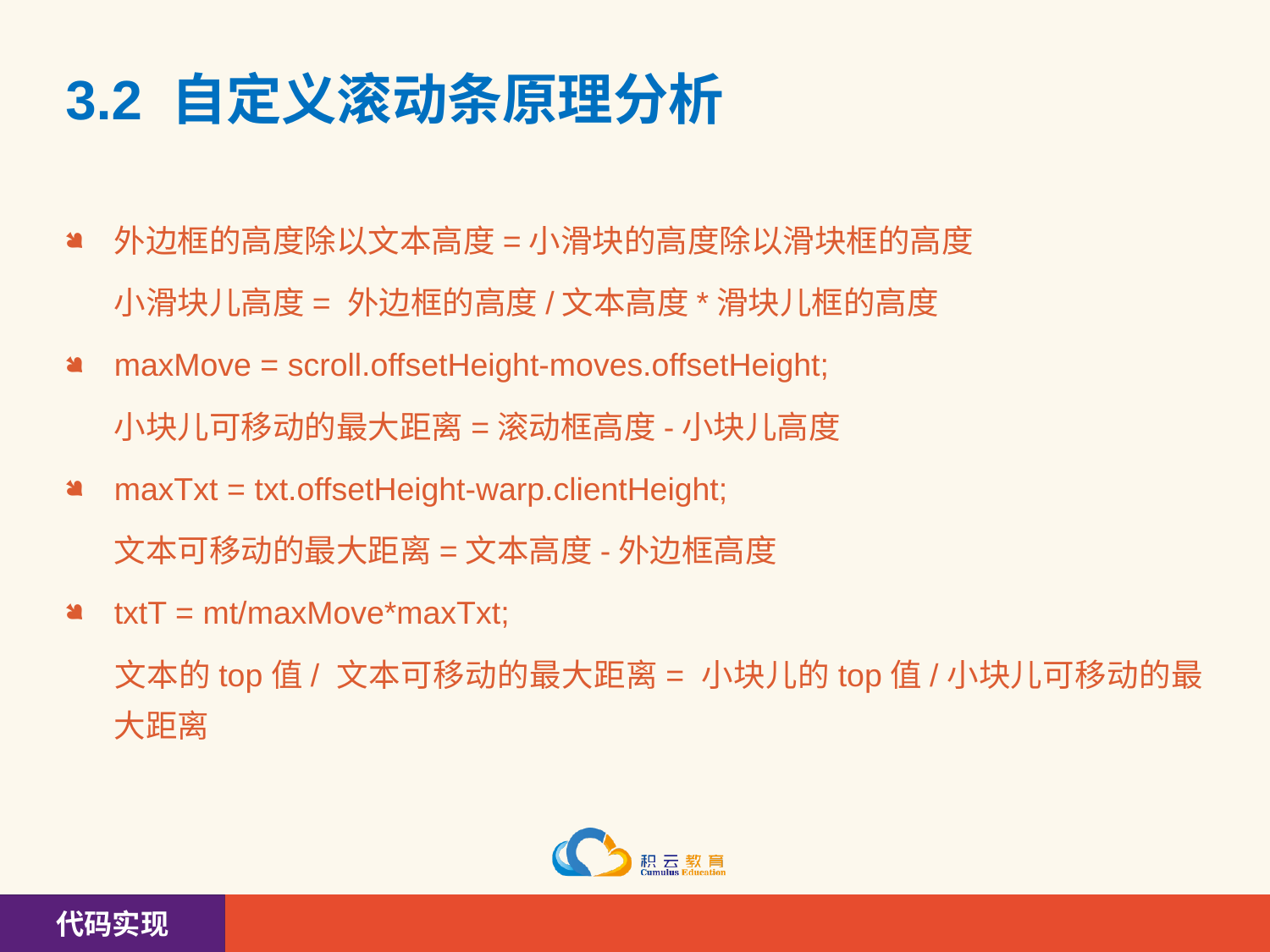

# 3.2 自定义滚动条原理分析
外边框的高度除以文本高度=小滑块的高度除以滑块框的高度
	小滑块儿高度= 外边框的高度/文本高度*滑块儿框的高度
maxMove = scroll.offsetHeight-moves.offsetHeight;
	小块儿可移动的最大距离=滚动框高度-小块儿高度
maxTxt = txt.offsetHeight-warp.clientHeight;
	文本可移动的最大距离=文本高度-外边框高度
txtT = mt/maxMove*maxTxt;
	文本的top值/ 文本可移动的最大距离= 小块儿的top值/小块儿可移动的最大距离